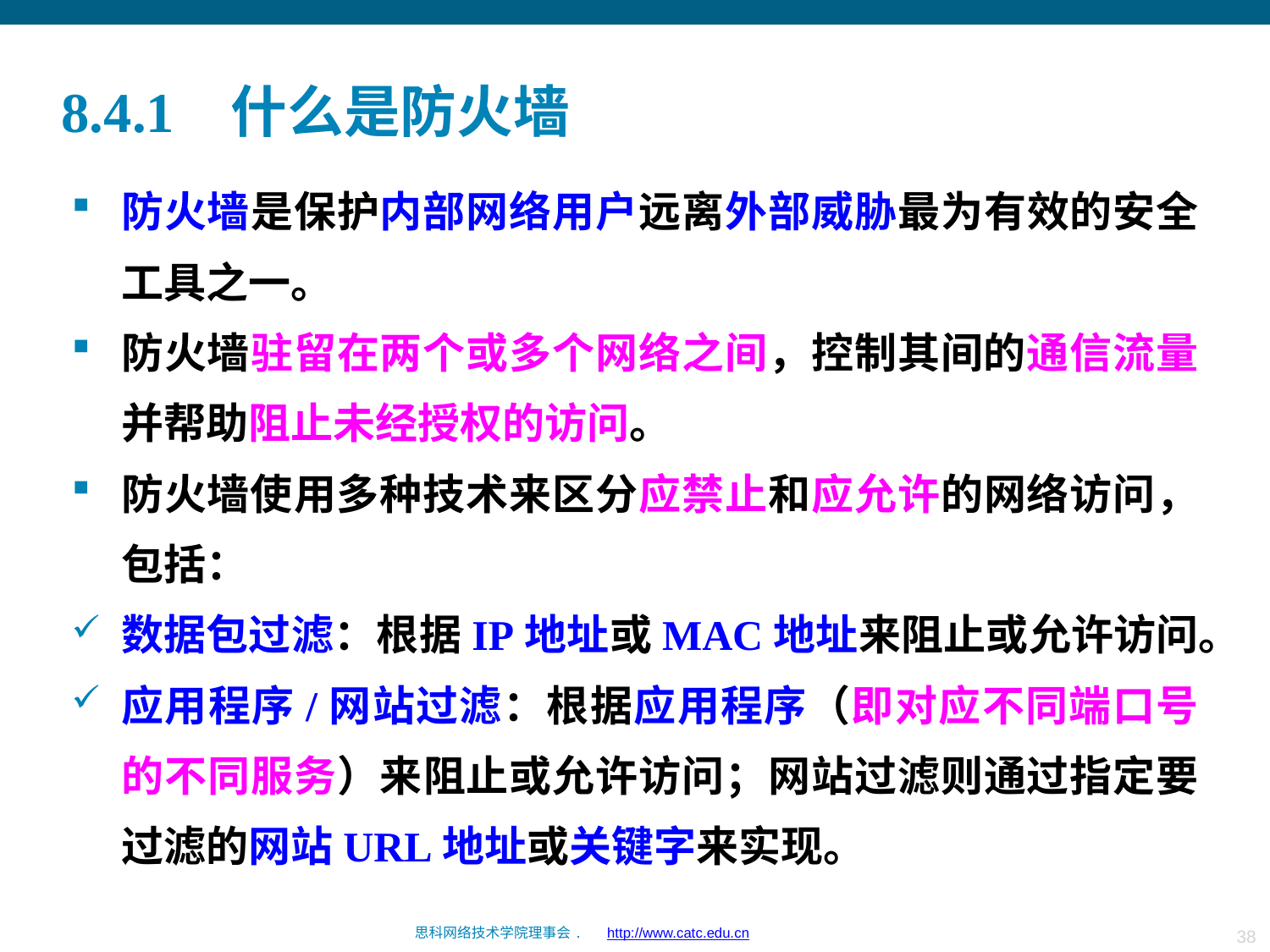

# 8.4.1   什么是防火墙
防火墙是保护内部网络用户远离外部威胁最为有效的安全工具之一。
防火墙驻留在两个或多个网络之间，控制其间的通信流量并帮助阻止未经授权的访问。
防火墙使用多种技术来区分应禁止和应允许的网络访问，包括：
数据包过滤：根据IP地址或MAC地址来阻止或允许访问。
应用程序/网站过滤：根据应用程序（即对应不同端口号的不同服务）来阻止或允许访问；网站过滤则通过指定要过滤的网站URL地址或关键字来实现。